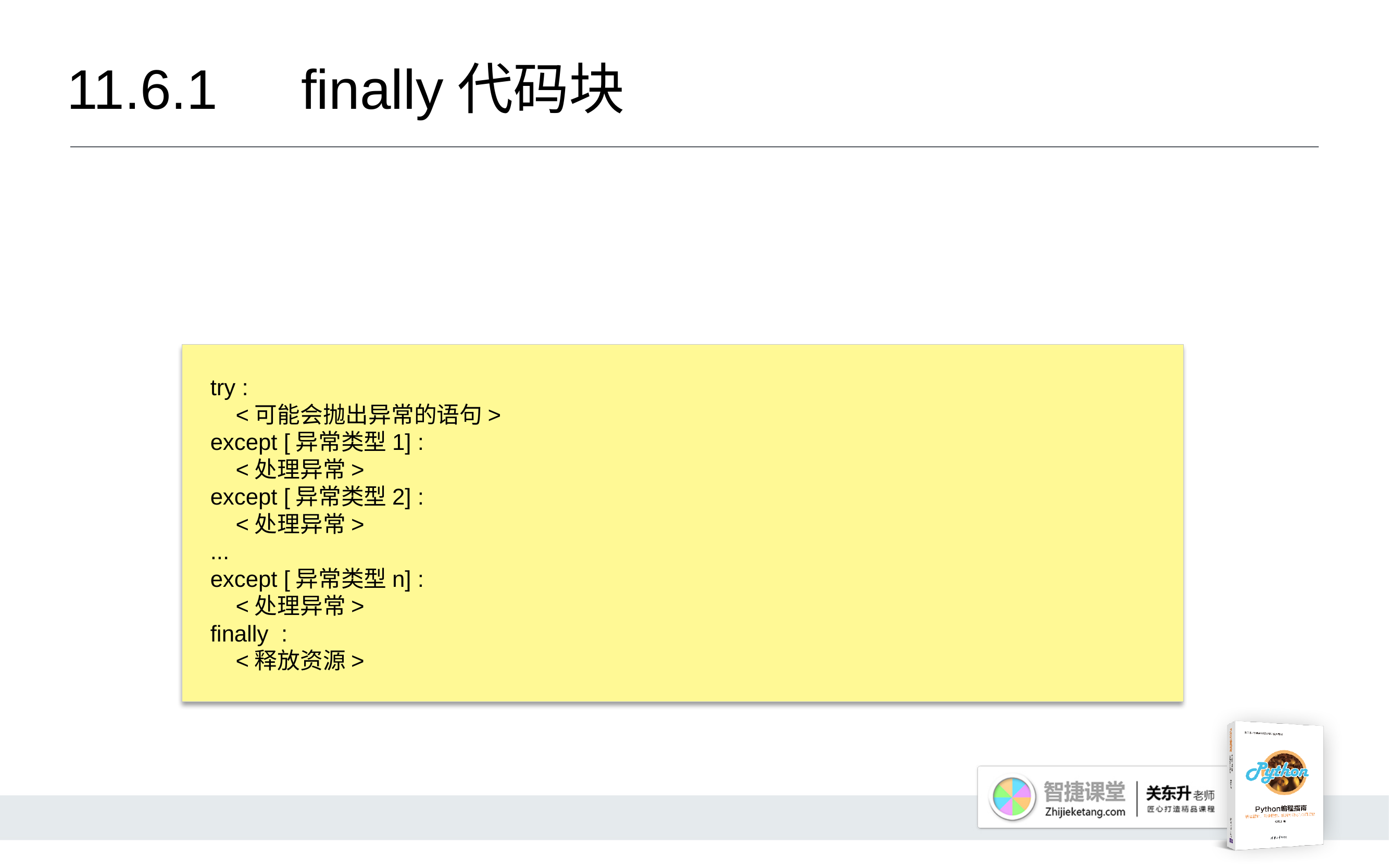

# 11.6.1 	finally代码块
try :
    <可能会抛出异常的语句>
except [异常类型1] :
    <处理异常>
except [异常类型2] :
    <处理异常>
...
except [异常类型n] :
    <处理异常>
finally  :
    <释放资源>